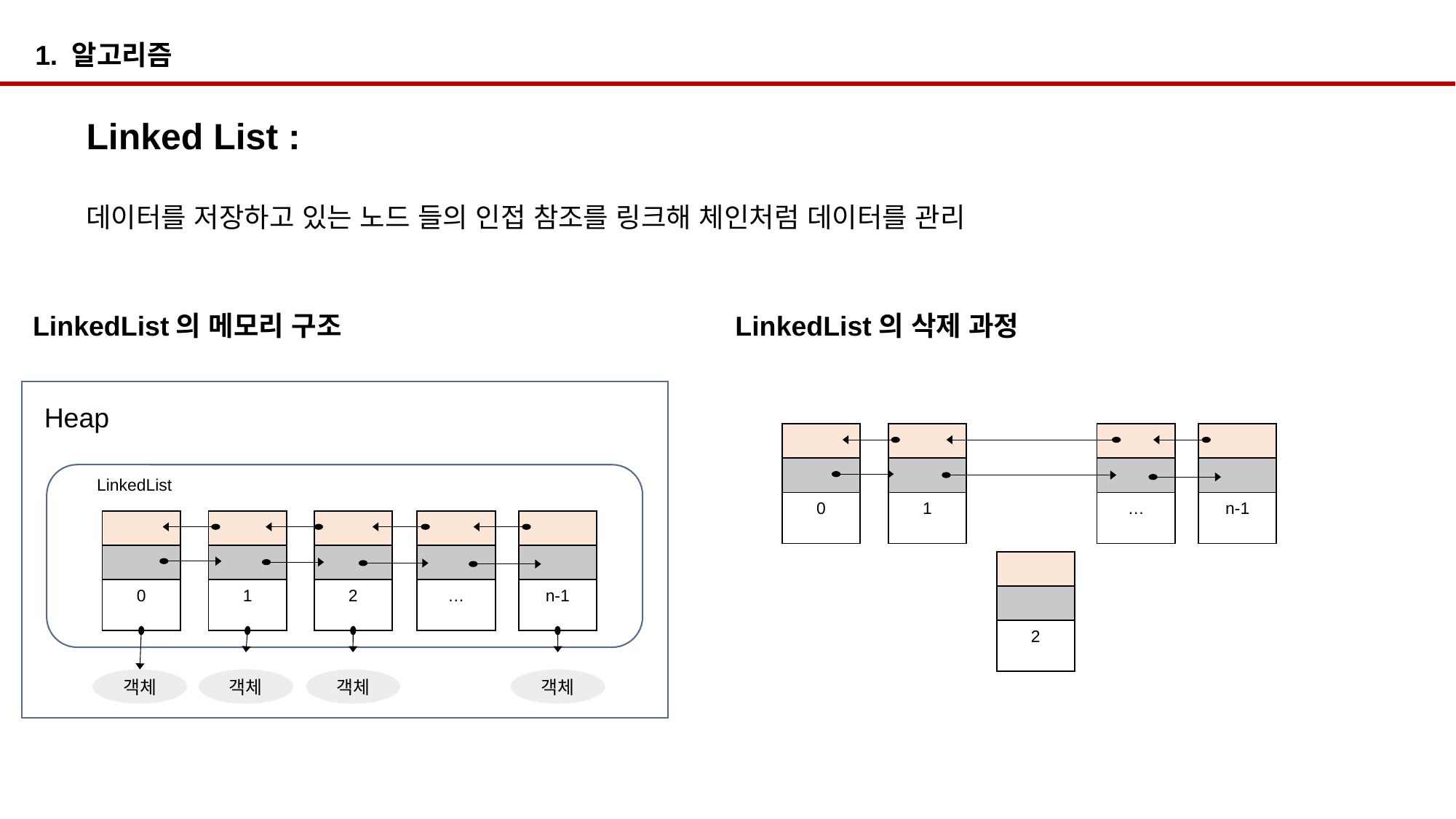

1. 알고리즘
Linked List :

데이터를 저장하고 있는 노드 들의 인접 참조를 링크해 체인처럼 데이터를 관리
LinkedList의 메모리 구조
LinkedList의 삭제 과정

Heap
|  |
| --- |
|  |
| 0 |
|  |
| --- |
|  |
| 1 |
|  |
| --- |
|  |
| … |
|  |
| --- |
|  |
| n-1 |

LinkedList
|  |
| --- |
|  |
| 0 |
|  |
| --- |
|  |
| 1 |
|  |
| --- |
|  |
| 2 |
|  |
| --- |
|  |
| … |
|  |
| --- |
|  |
| n-1 |
|  |
| --- |
|  |
| 2 |
객체
객체
객체
객체